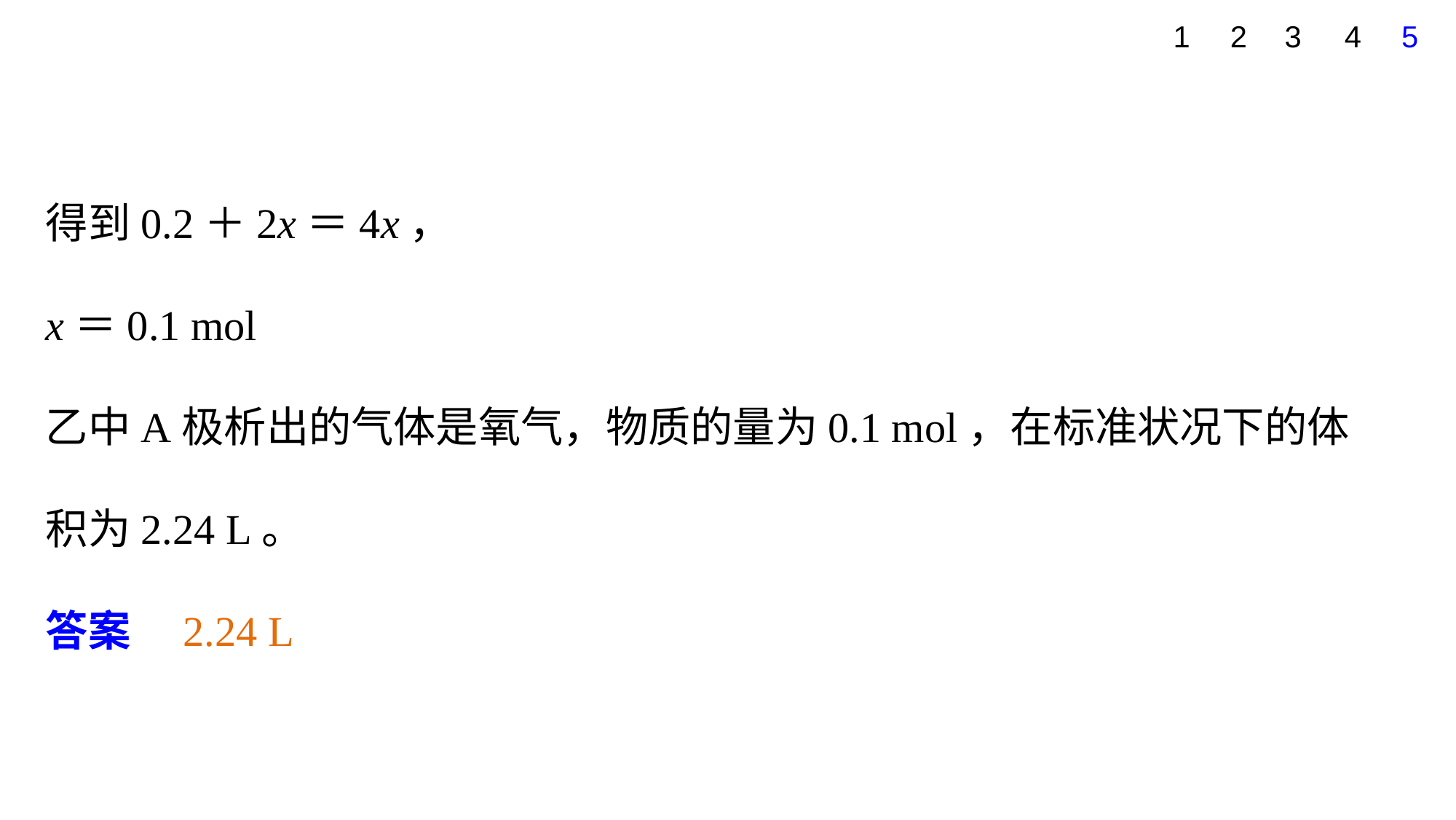

1
2
3
4
5
得到0.2＋2x＝4x，
x＝0.1 mol
乙中A极析出的气体是氧气，物质的量为0.1 mol，在标准状况下的体积为2.24 L。
答案　2.24 L